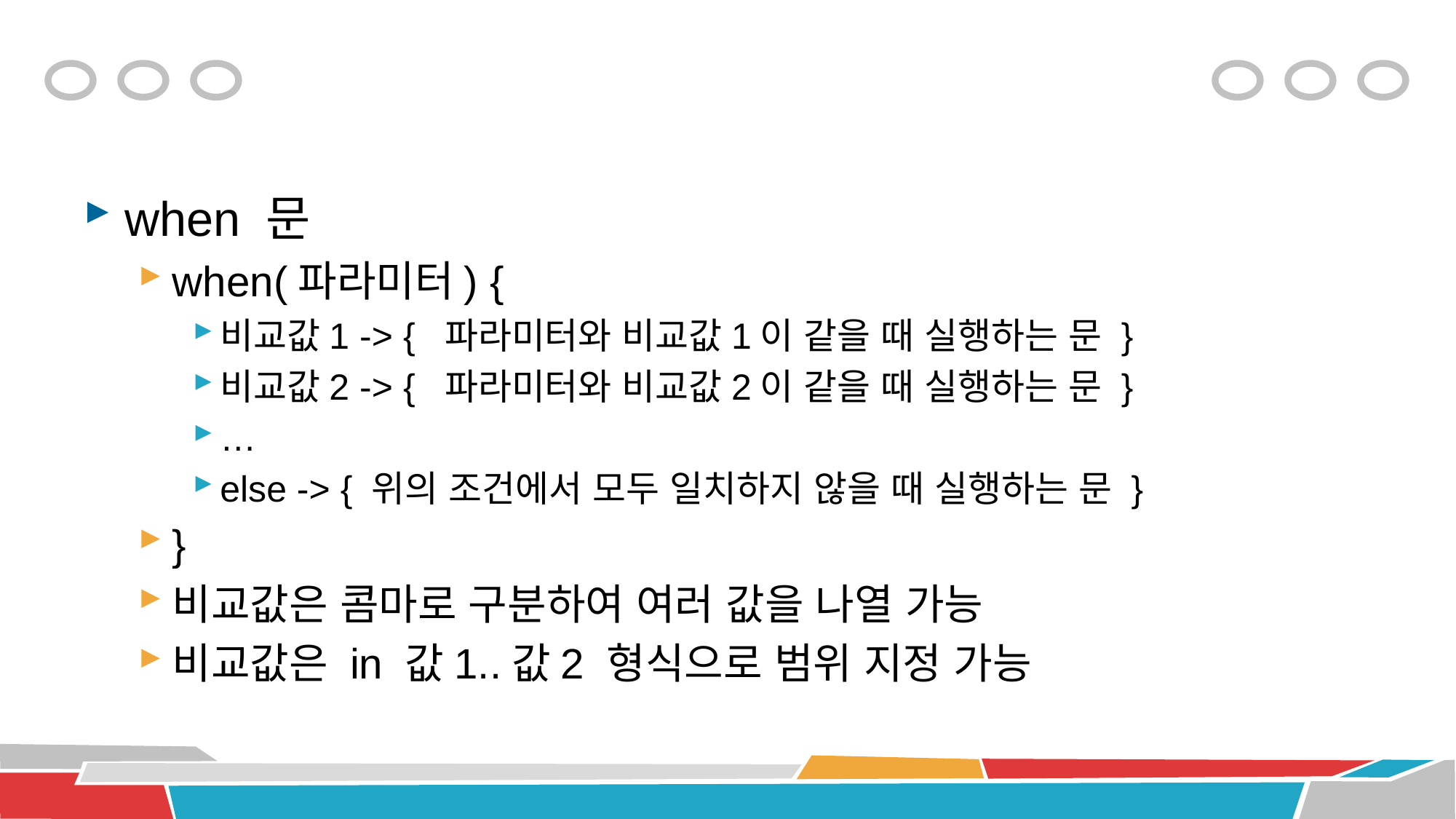

#
when 문
when(파라미터) {
비교값1 -> {  파라미터와 비교값1이 같을 때 실행하는 문 }
비교값2 -> {  파라미터와 비교값2이 같을 때 실행하는 문 }
…
else -> { 위의 조건에서 모두 일치하지 않을 때 실행하는 문 }
}
비교값은 콤마로 구분하여 여러 값을 나열 가능
비교값은 in 값1..값2 형식으로 범위 지정 가능